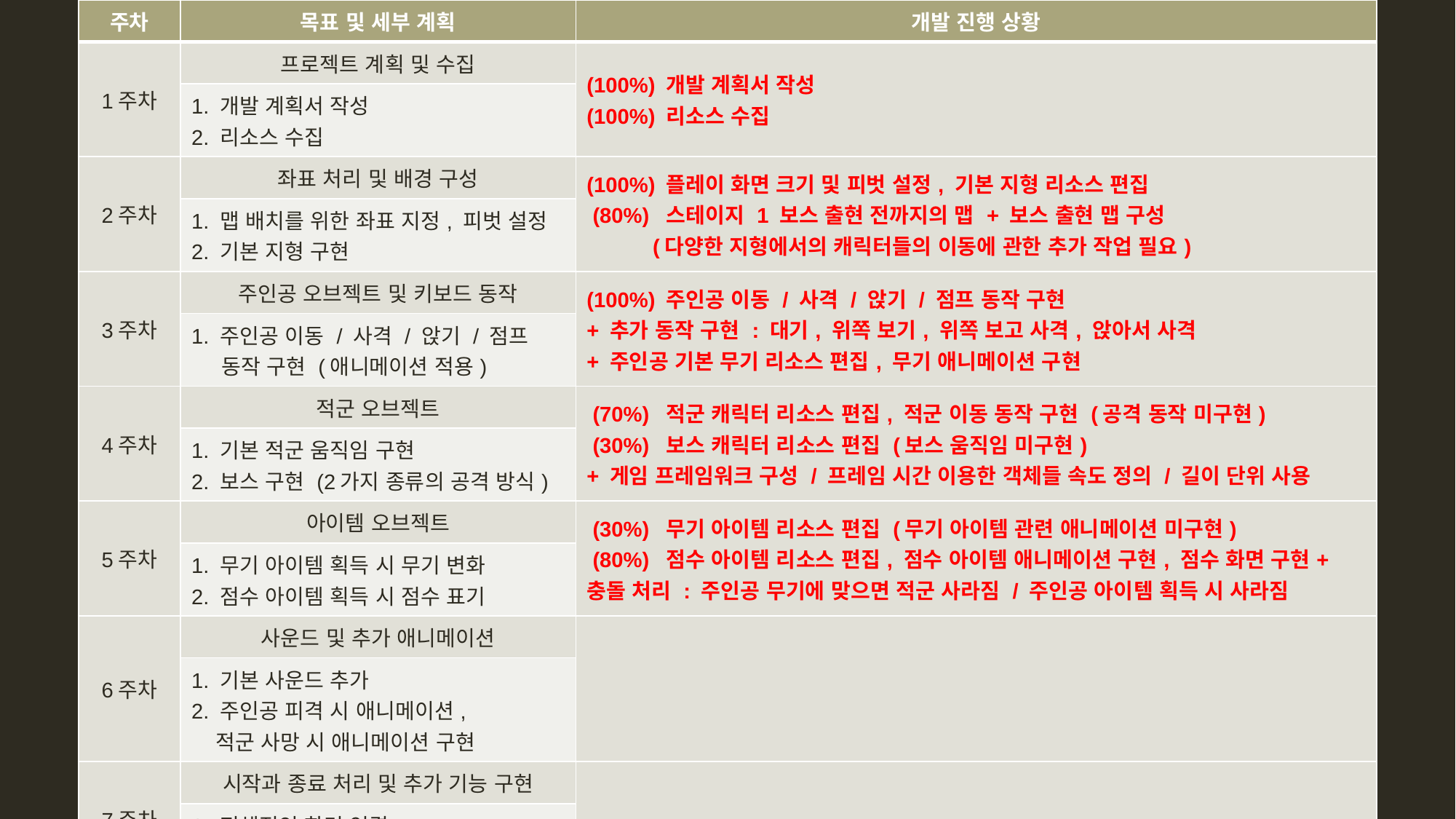

| 주차 | 목표 및 세부 계획 | 개발 진행 상황 |
| --- | --- | --- |
| 1주차 | 프로젝트 계획 및 수집 | (100%) 개발 계획서 작성 (100%) 리소스 수집 |
|  | 1. 개발 계획서 작성 2. 리소스 수집 |  |
| 2주차 | 좌표 처리 및 배경 구성 | (100%) 플레이 화면 크기 및 피벗 설정, 기본 지형 리소스 편집 (80%) 스테이지 1 보스 출현 전까지의 맵 + 보스 출현 맵 구성 (다양한 지형에서의 캐릭터들의 이동에 관한 추가 작업 필요) |
|  | 1. 맵 배치를 위한 좌표 지정, 피벗 설정 2. 기본 지형 구현 |  |
| 3주차 | 주인공 오브젝트 및 키보드 동작 | (100%) 주인공 이동 / 사격 / 앉기 / 점프 동작 구현 + 추가 동작 구현 : 대기, 위쪽 보기, 위쪽 보고 사격, 앉아서 사격 + 주인공 기본 무기 리소스 편집, 무기 애니메이션 구현 |
|  | 1. 주인공 이동 / 사격 / 앉기 / 점프 동작 구현 (애니메이션 적용) |  |
| 4주차 | 적군 오브젝트 | (70%) 적군 캐릭터 리소스 편집, 적군 이동 동작 구현 (공격 동작 미구현) (30%) 보스 캐릭터 리소스 편집 (보스 움직임 미구현) + 게임 프레임워크 구성 / 프레임 시간 이용한 객체들 속도 정의 / 길이 단위 사용 |
|  | 1. 기본 적군 움직임 구현 2. 보스 구현 (2가지 종류의 공격 방식) |  |
| 5주차 | 아이템 오브젝트 | (30%) 무기 아이템 리소스 편집 (무기 아이템 관련 애니메이션 미구현) (80%) 점수 아이템 리소스 편집, 점수 아이템 애니메이션 구현, 점수 화면 구현+ 충돌 처리 : 주인공 무기에 맞으면 적군 사라짐 / 주인공 아이템 획득 시 사라짐 |
|  | 1. 무기 아이템 획득 시 무기 변화 2. 점수 아이템 획득 시 점수 표기 |  |
| 6주차 | 사운드 및 추가 애니메이션 |  |
|  | 1. 기본 사운드 추가 2. 주인공 피격 시 애니메이션, 적군 사망 시 애니메이션 구현 |  |
| 7주차 | 시작과 종료 처리 및 추가 기능 구현 |  |
|  | 1. 전체적인 화면 연결 2. 추가할 기능 구현 |  |
| 8주차 | 마무리 |  |
|  | 1. 최종 점검 및 릴리즈 |  |
# 3. 개발 진행 상황